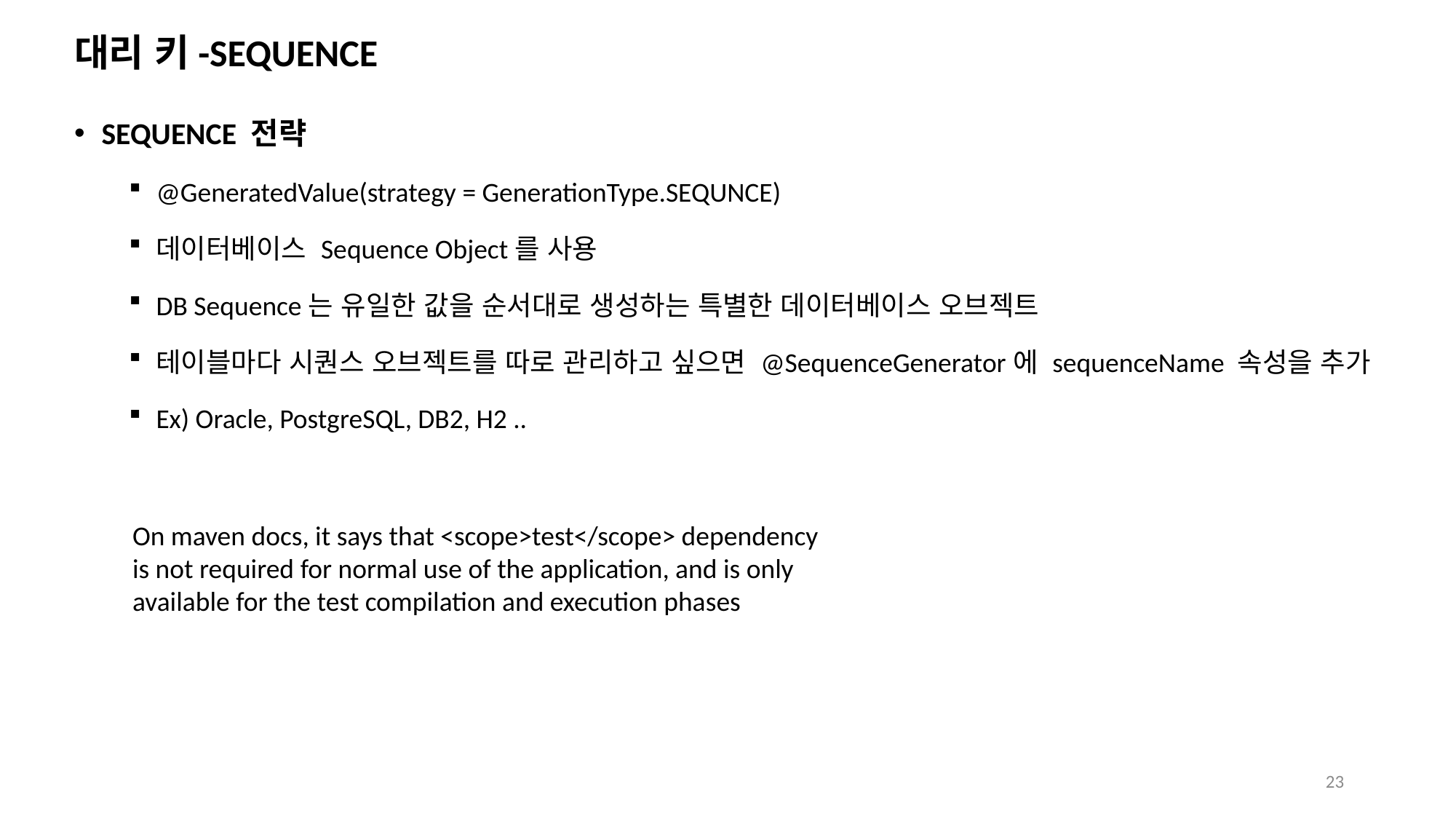

# 대리 키-SEQUENCE
SEQUENCE 전략
@GeneratedValue(strategy = GenerationType.SEQUNCE)
데이터베이스 Sequence Object를 사용
DB Sequence는 유일한 값을 순서대로 생성하는 특별한 데이터베이스 오브젝트
테이블마다 시퀀스 오브젝트를 따로 관리하고 싶으면 @SequenceGenerator에 sequenceName 속성을 추가
Ex) Oracle, PostgreSQL, DB2, H2 ..
On maven docs, it says that <scope>test</scope> dependency is not required for normal use of the application, and is only available for the test compilation and execution phases
23